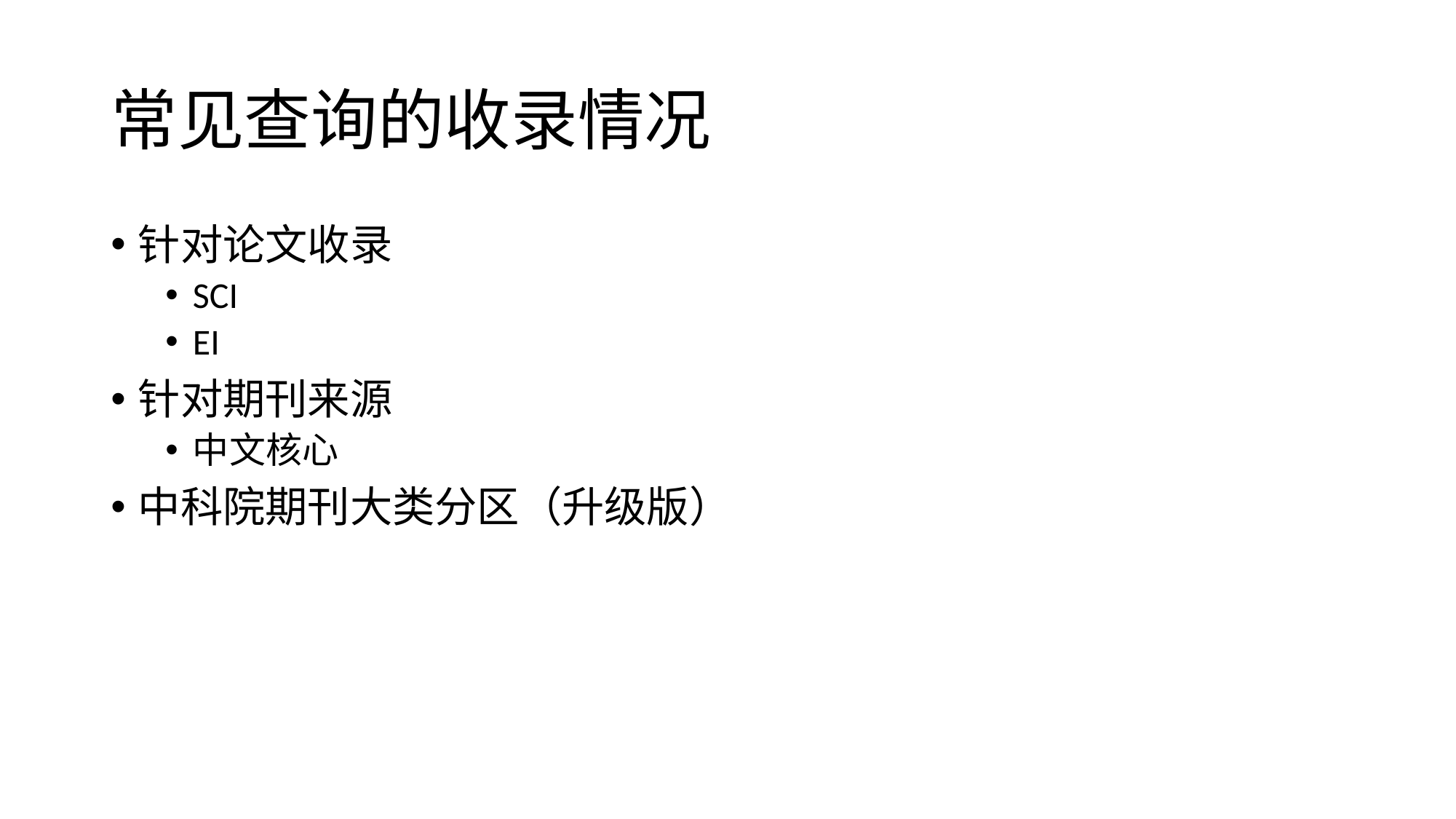

# 常见查询的收录情况
针对论文收录
SCI
EI
针对期刊来源
中文核心
中科院期刊大类分区（升级版）